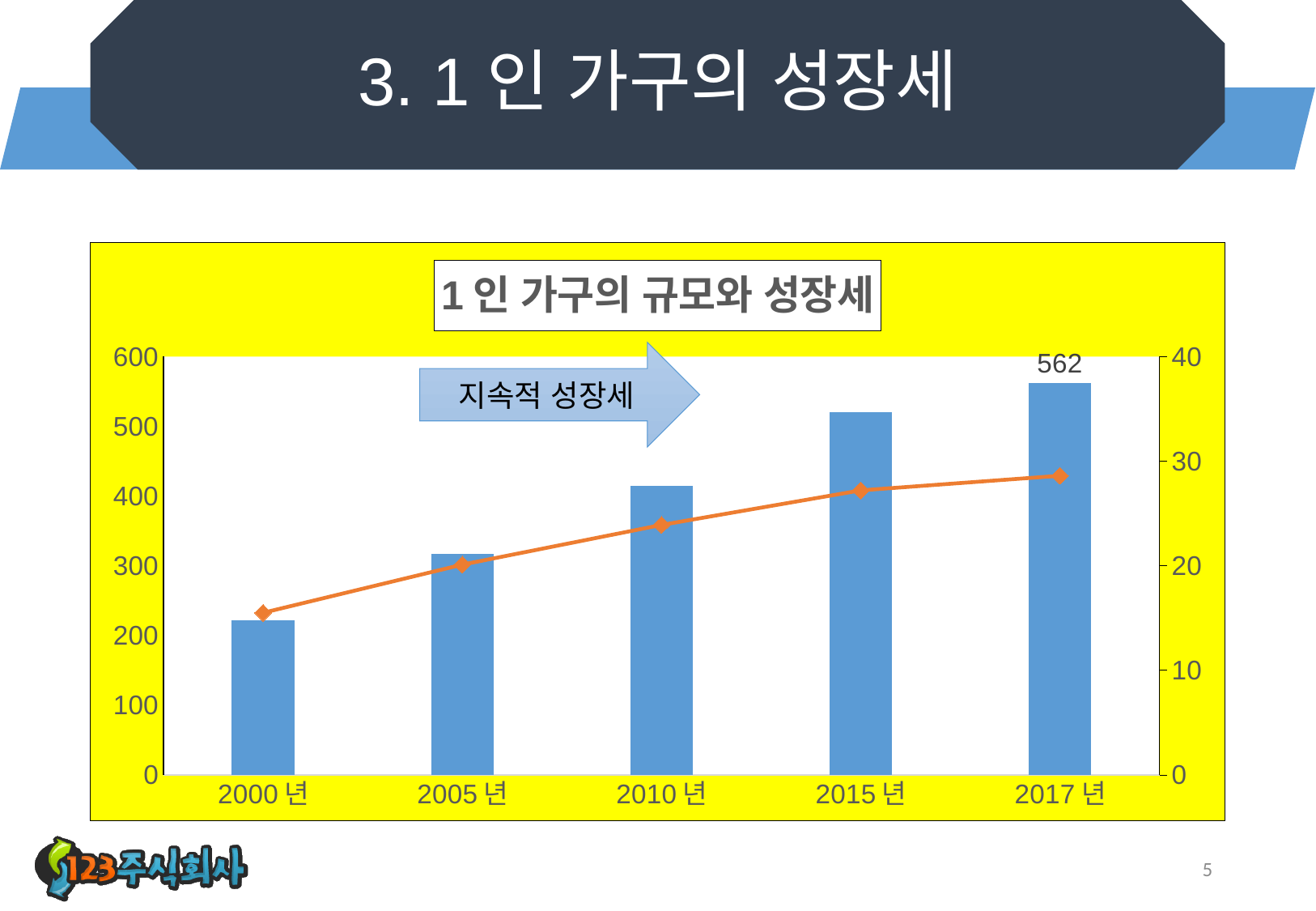

# 3. 1인 가구의 성장세

### Chart: 1인 가구의 규모와 성장세

| Category | 1인 가구(만 가구) | 1인 가구 비중(%) |
|---|---|---|
| 2000년 | 222.0 | 15.5 |
| 2005년 | 317.0 | 20.1 |
| 2010년 | 414.0 | 23.9 |
| 2015년 | 520.0 | 27.2 |
| 2017년 | 562.0 | 28.6 |
지속적 성장세
5